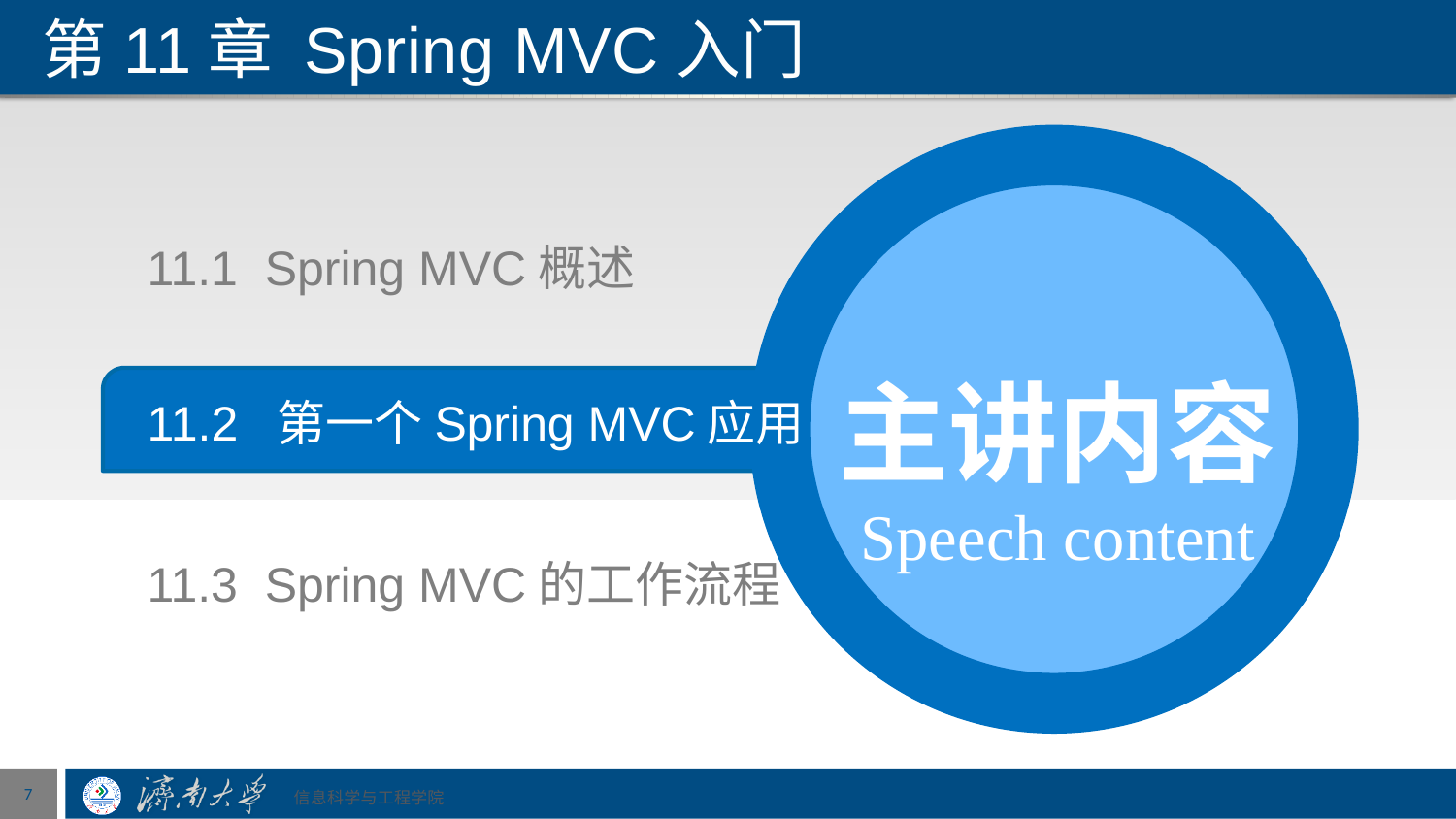

# 第11章 Spring MVC入门
主讲内容

主讲内容
Speech content

11.1  Spring MVC概述
11.2  第一个Spring MVC应用
11.3  Spring MVC的工作流程